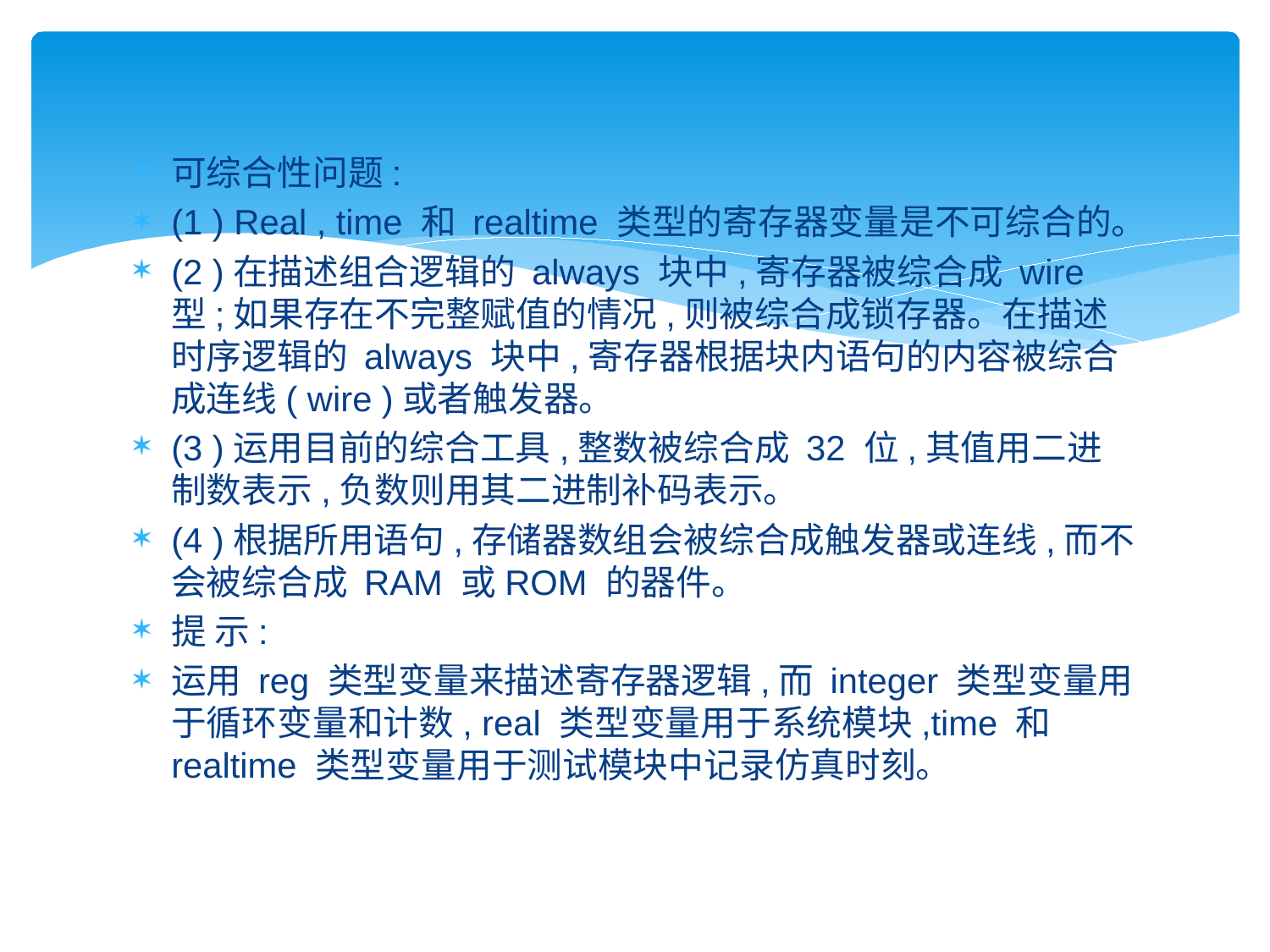

#
可综合性问题:
(1 ) Real , time 和 realtime 类型的寄存器变量是不可综合的。
(2 )在描述组合逻辑的 always 块中,寄存器被综合成 wire 型;如果存在不完整赋值的情况,则被综合成锁存器。在描述时序逻辑的 always 块中,寄存器根据块内语句的内容被综合成连线( wire )或者触发器。
(3 )运用目前的综合工具,整数被综合成 32 位,其值用二进制数表示,负数则用其二进制补码表示。
(4 )根据所用语句,存储器数组会被综合成触发器或连线,而不会被综合成 RAM 或ROM 的器件。
提 示:
运用 reg 类型变量来描述寄存器逻辑,而 integer 类型变量用于循环变量和计数, real 类型变量用于系统模块,time 和 realtime 类型变量用于测试模块中记录仿真时刻。